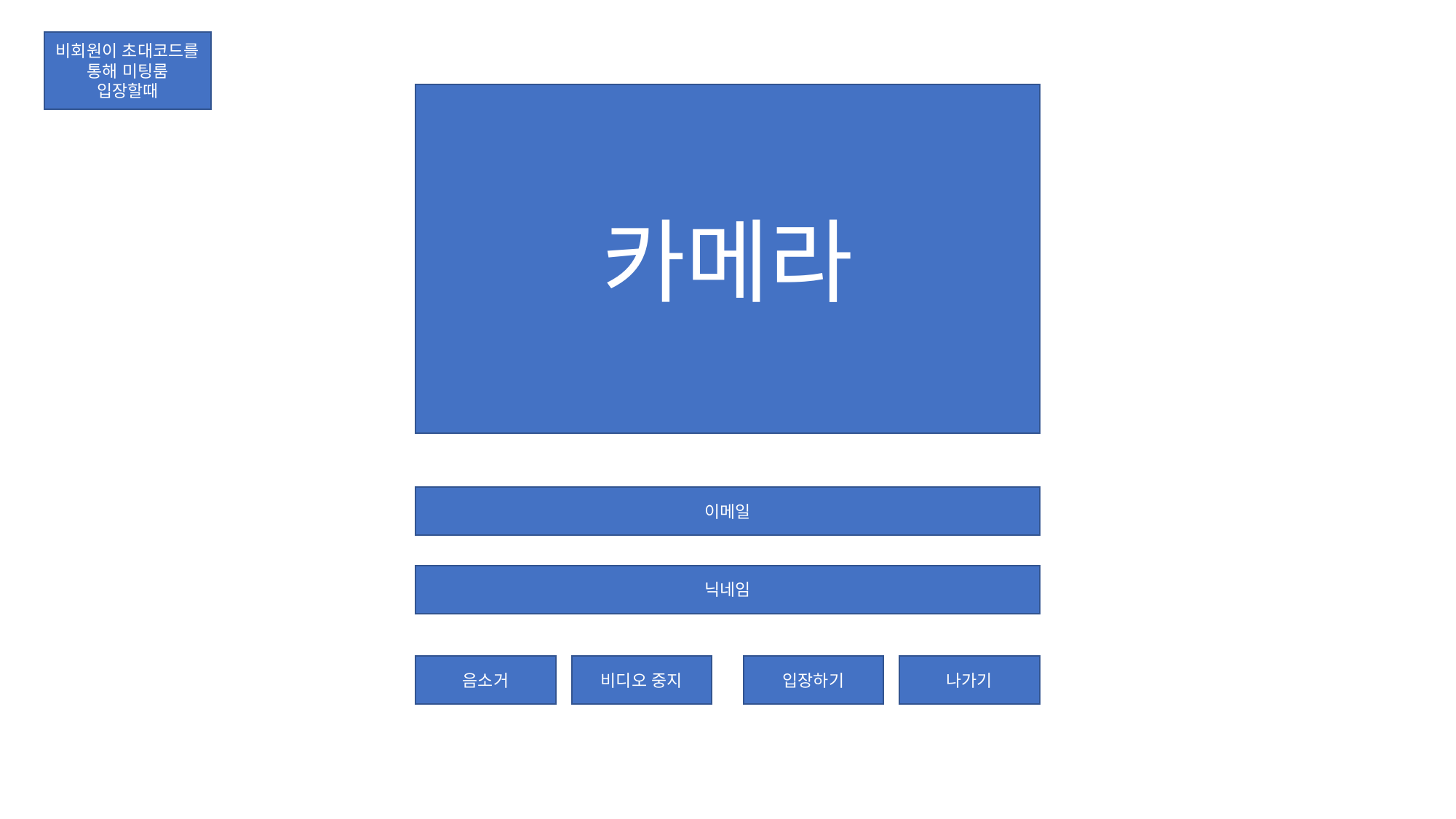

비회원이 초대코드를 통해 미팅룸 입장할때
카메라
이메일
닉네임
음소거
비디오 중지
입장하기
나가기